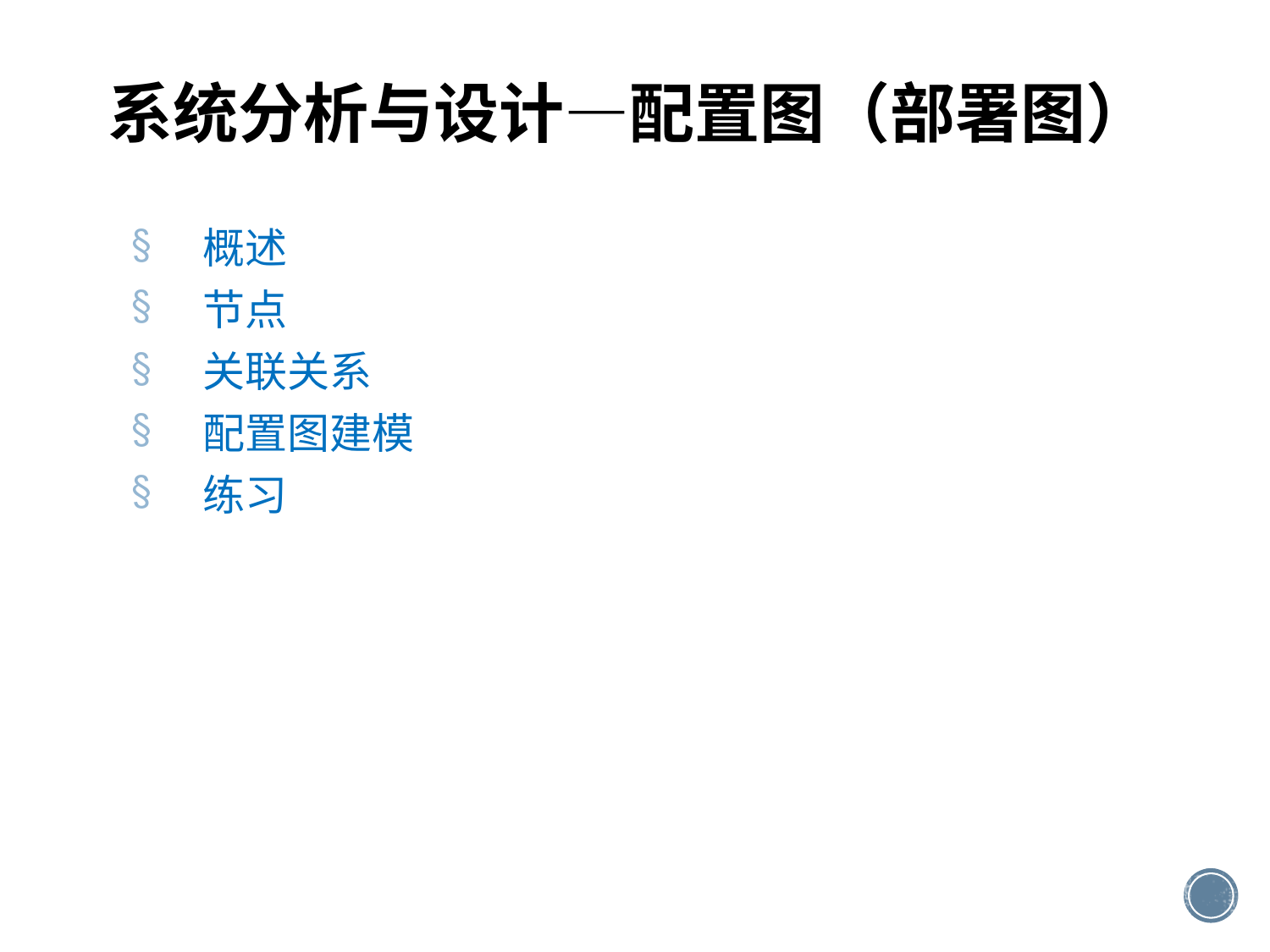

# 系统分析与设计—配置图（部署图）
概述
节点
关联关系
配置图建模
练习